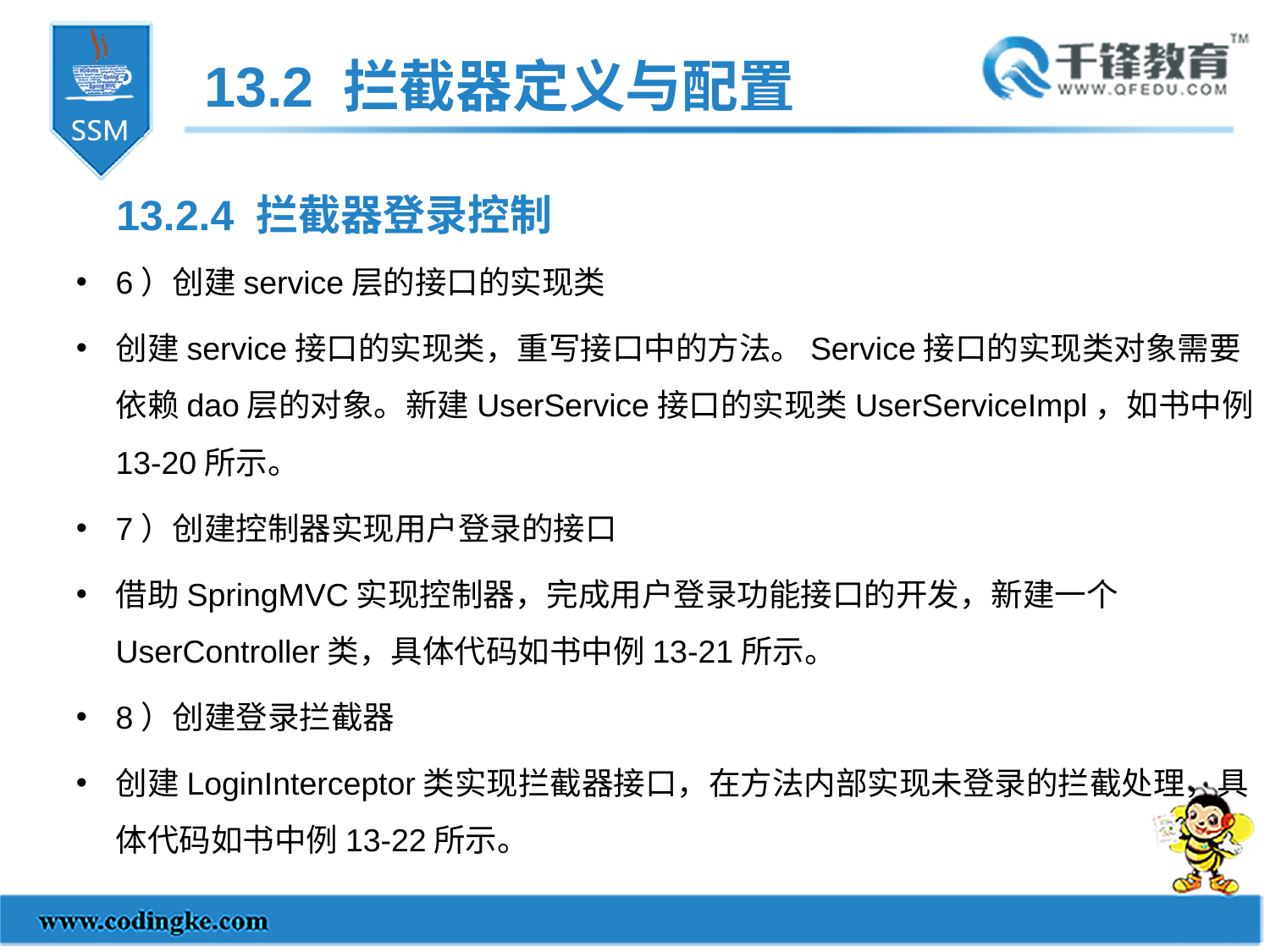

13.2 拦截器定义与配置
13.2.4 拦截器登录控制
6）创建service层的接口的实现类
创建service接口的实现类，重写接口中的方法。Service接口的实现类对象需要依赖dao层的对象。新建UserService接口的实现类UserServiceImpl，如书中例13-20所示。
7）创建控制器实现用户登录的接口
借助SpringMVC实现控制器，完成用户登录功能接口的开发，新建一个UserController类，具体代码如书中例13-21所示。
8）创建登录拦截器
创建LoginInterceptor类实现拦截器接口，在方法内部实现未登录的拦截处理，具体代码如书中例13-22所示。